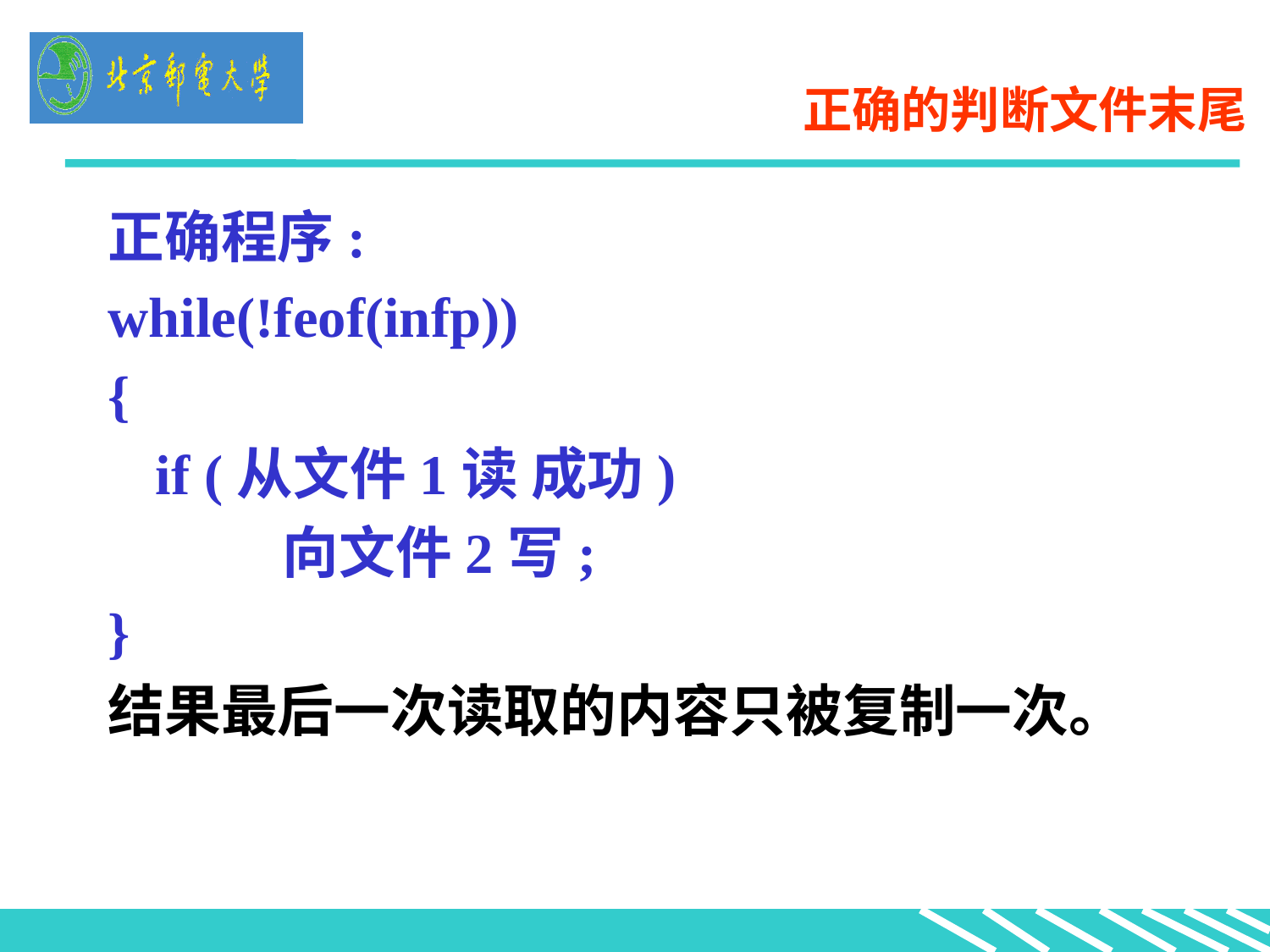

# 正确的判断文件末尾
正确程序:
while(!feof(infp))
{
	if (从文件1读 成功)
		向文件2写;
}
结果最后一次读取的内容只被复制一次。
51